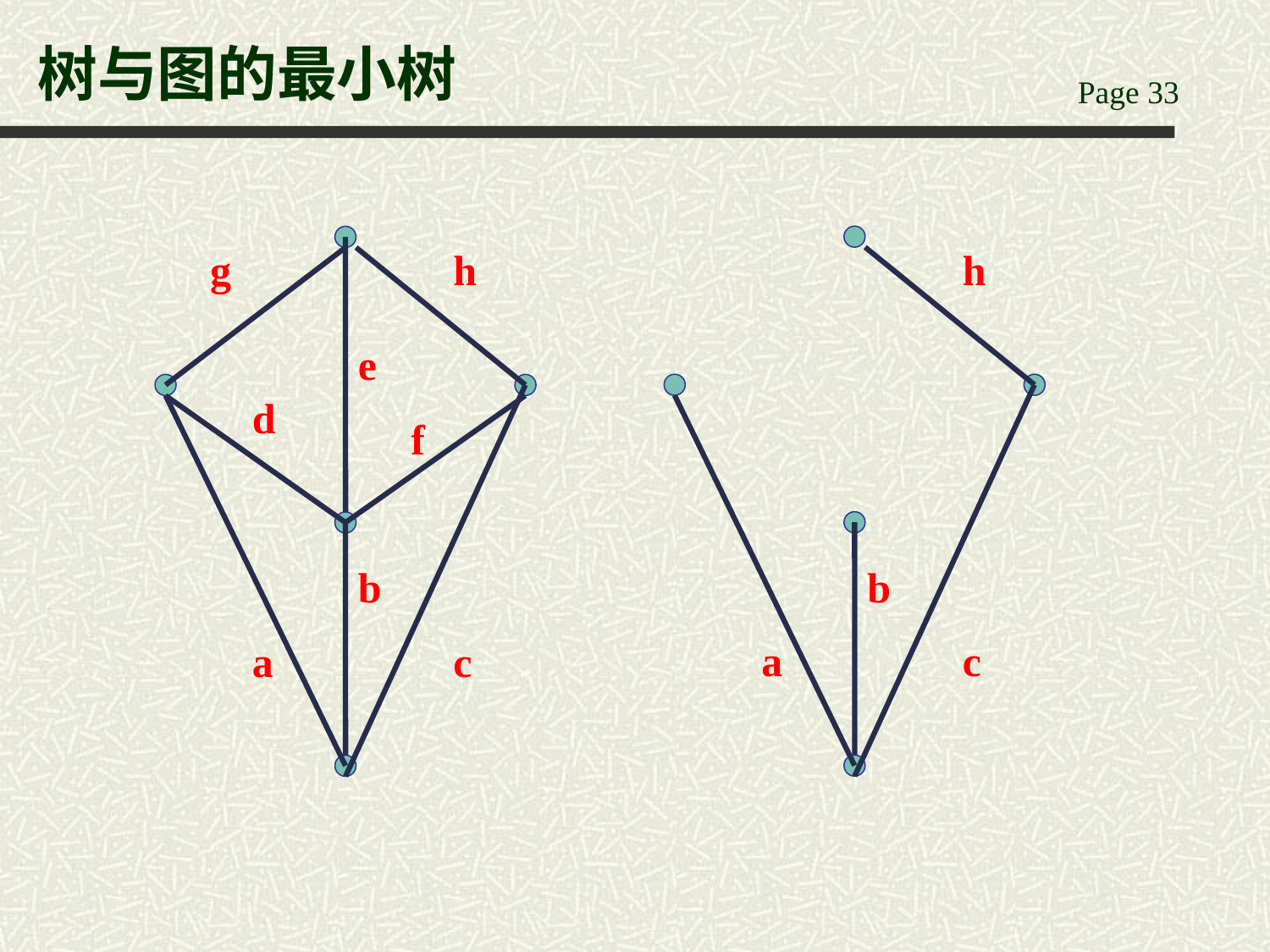

# 树与图的最小树

h

b
a
c

g

h

e

d

f

b
a
c